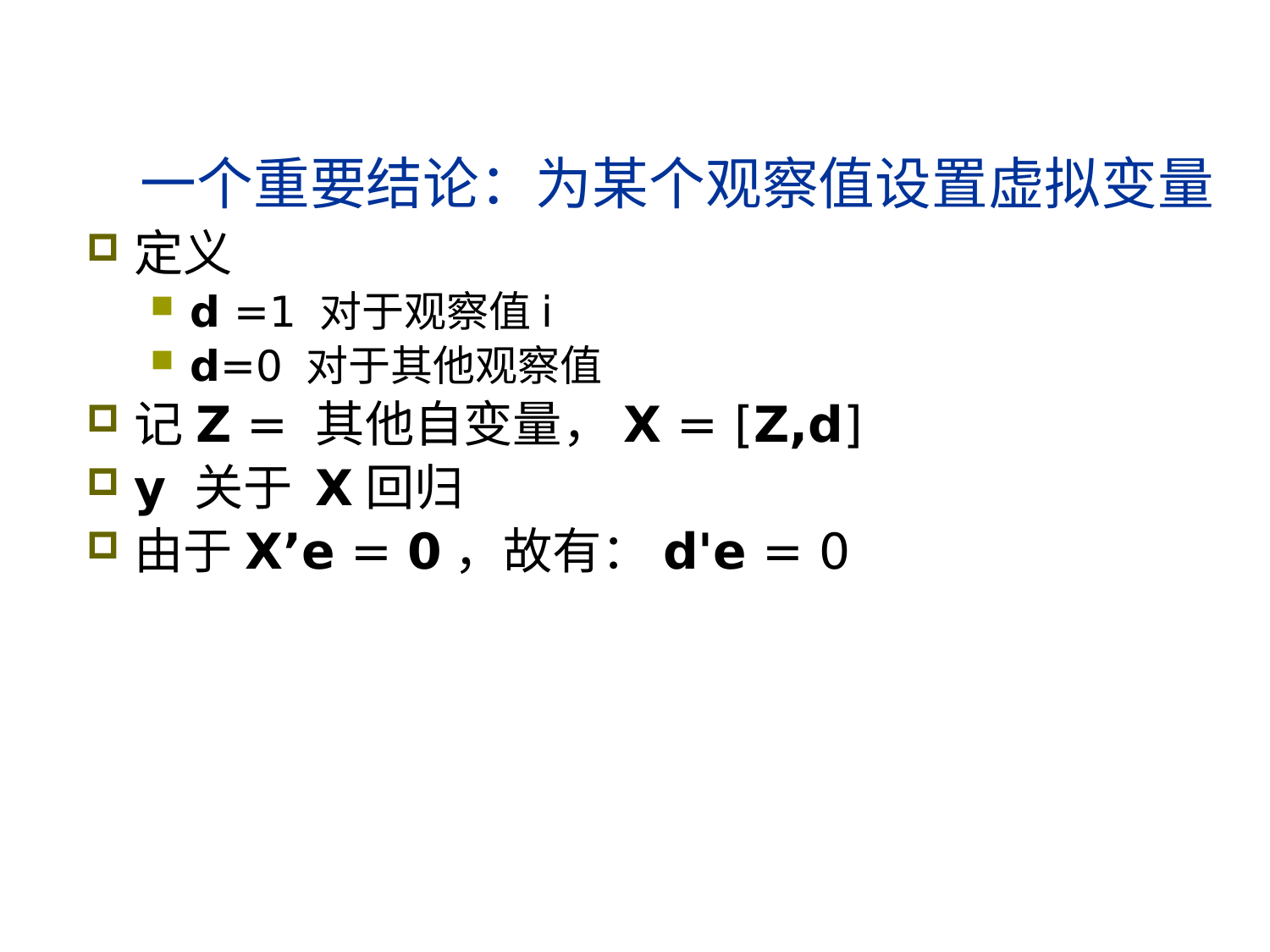

# 一个重要结论：为某个观察值设置虚拟变量
定义
d =1 对于观察值i
d=0 对于其他观察值
记Z = 其他自变量，X = [Z,d]
y 关于 X回归
由于X’e = 0，故有：d'e = 0